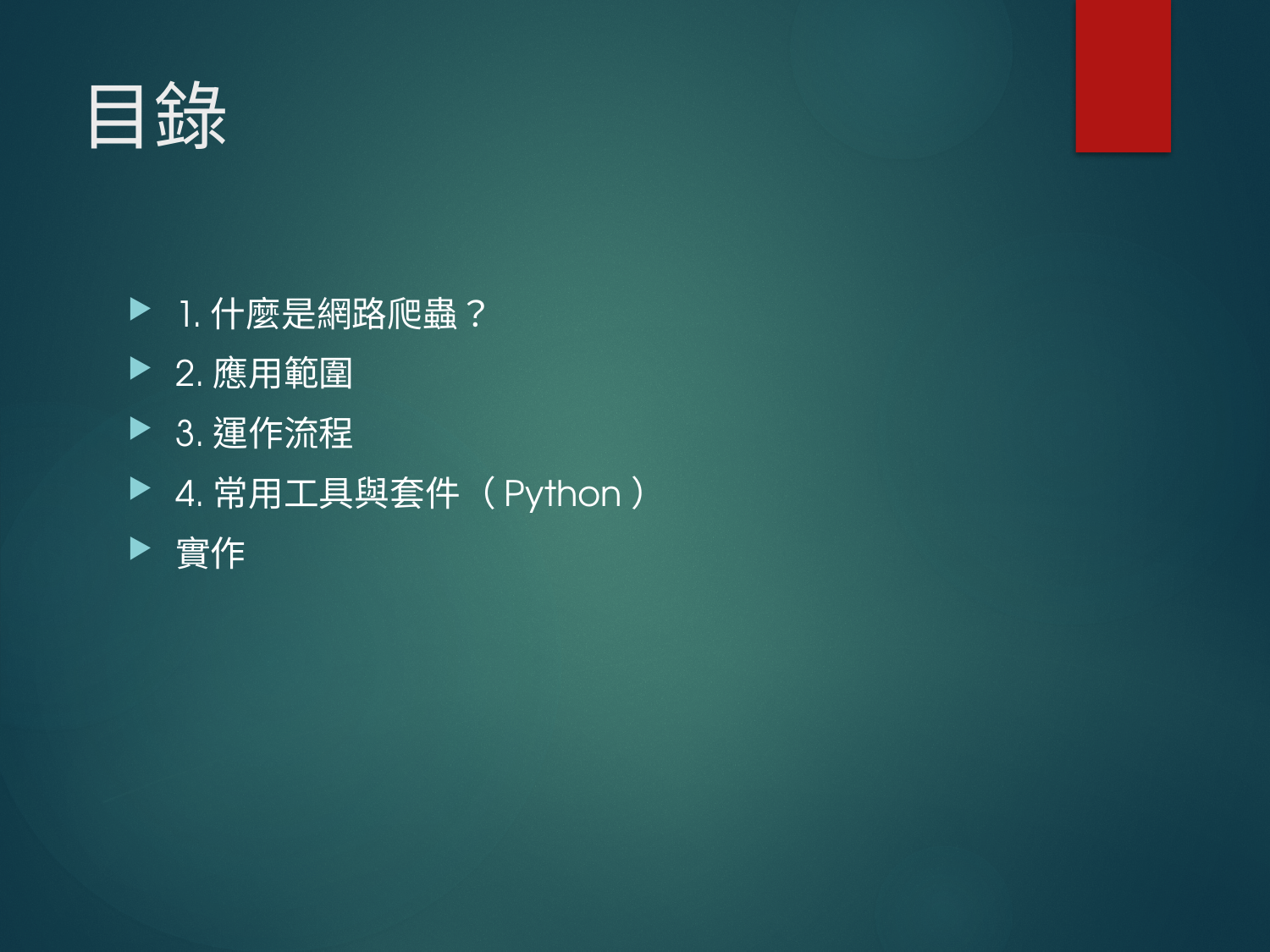

# 目錄
1.什麼是網路爬蟲？
2.應用範圍
3.運作流程
4.常用工具與套件（Python）
實作